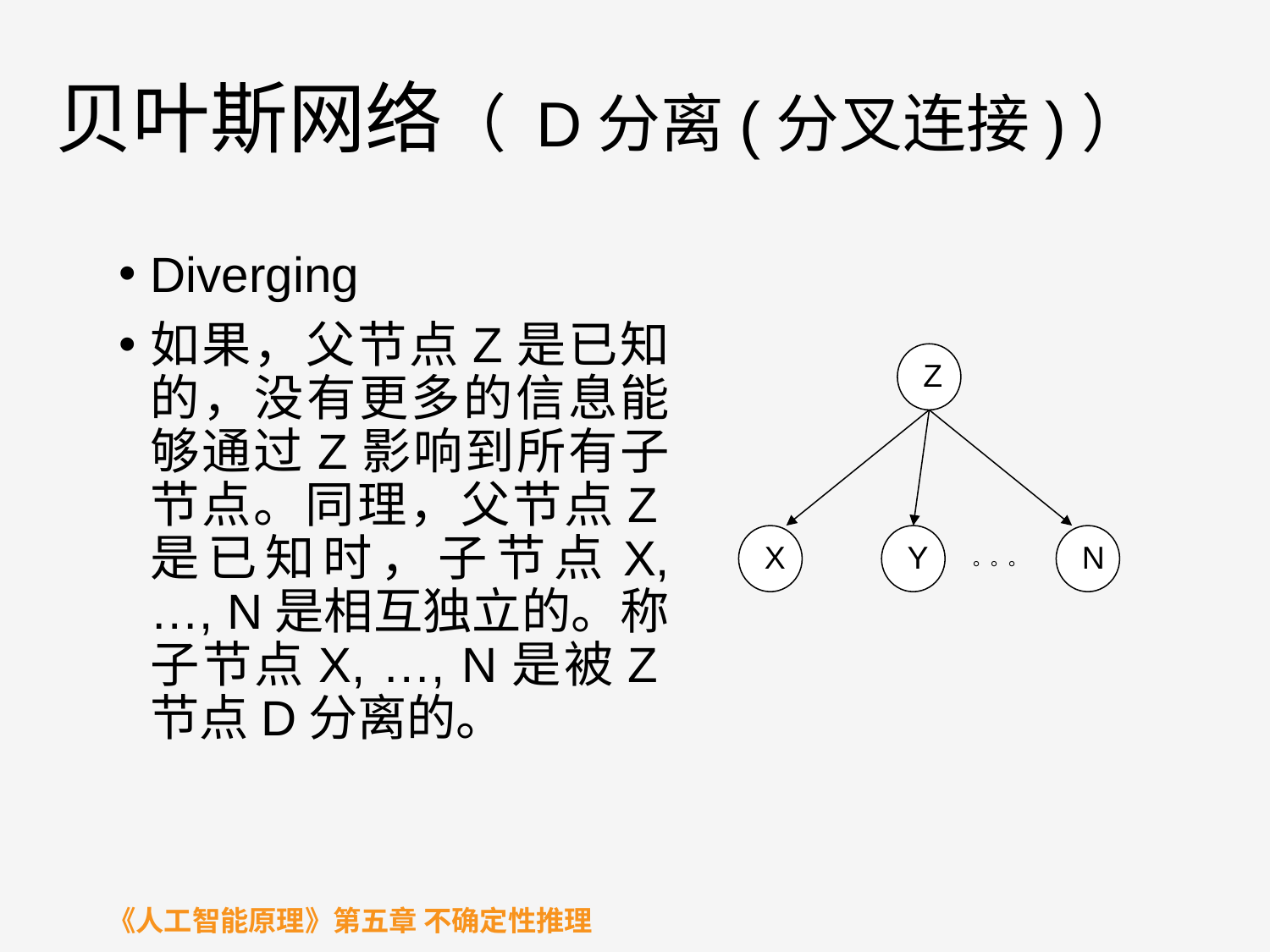

# 贝叶斯网络（ D分离(分叉连接)）
Diverging
如果，父节点Z是已知的，没有更多的信息能够通过Z影响到所有子节点。同理，父节点Z是已知时，子节点X, …, N是相互独立的。称子节点X, …, N是被Z节点D分离的。

Z

X

Y

N
。。。

《人工智能原理》第五章 不确定性推理